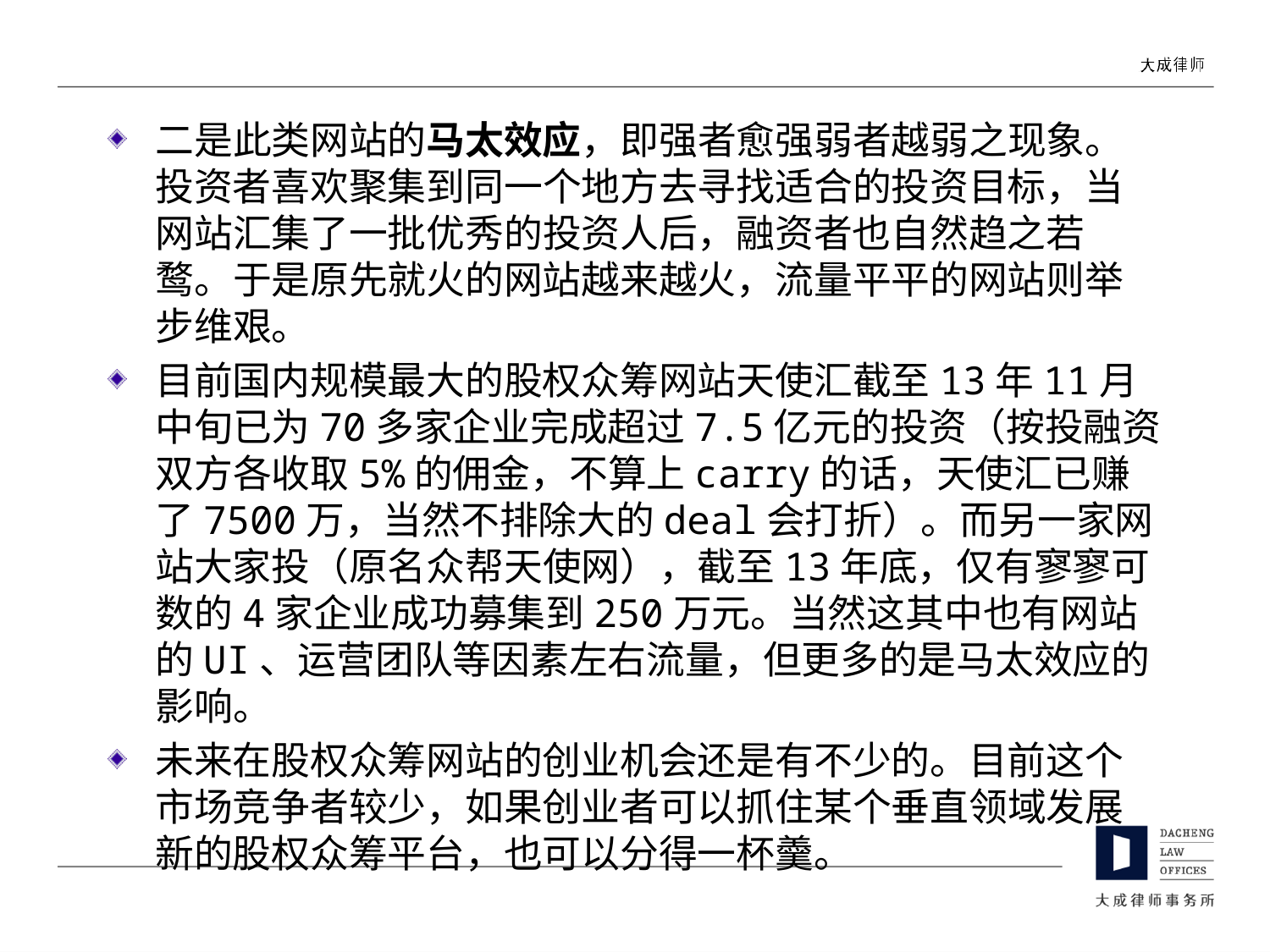

二是此类网站的马太效应，即强者愈强弱者越弱之现象。投资者喜欢聚集到同一个地方去寻找适合的投资目标，当网站汇集了一批优秀的投资人后，融资者也自然趋之若鹜。于是原先就火的网站越来越火，流量平平的网站则举步维艰。
目前国内规模最大的股权众筹网站天使汇截至13年11月中旬已为70多家企业完成超过7.5亿元的投资（按投融资双方各收取5%的佣金，不算上carry的话，天使汇已赚了7500万，当然不排除大的deal会打折）。而另一家网站大家投（原名众帮天使网），截至13年底，仅有寥寥可数的4家企业成功募集到250万元。当然这其中也有网站的UI、运营团队等因素左右流量，但更多的是马太效应的影响。
未来在股权众筹网站的创业机会还是有不少的。目前这个市场竞争者较少，如果创业者可以抓住某个垂直领域发展新的股权众筹平台，也可以分得一杯羹。